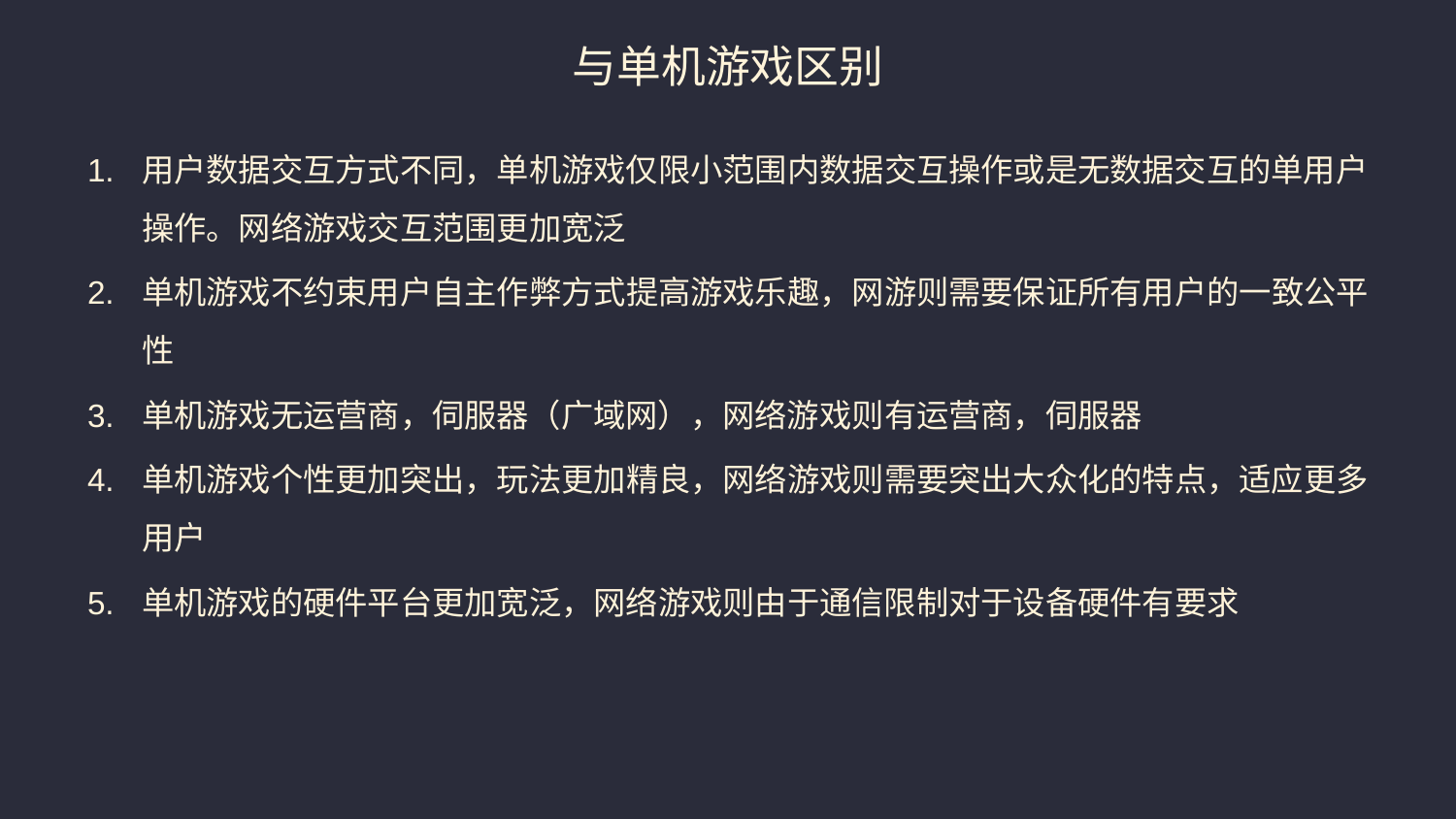

# 与单机游戏区别
用户数据交互方式不同，单机游戏仅限小范围内数据交互操作或是无数据交互的单用户操作。网络游戏交互范围更加宽泛
单机游戏不约束用户自主作弊方式提高游戏乐趣，网游则需要保证所有用户的一致公平性
单机游戏无运营商，伺服器（广域网），网络游戏则有运营商，伺服器
单机游戏个性更加突出，玩法更加精良，网络游戏则需要突出大众化的特点，适应更多用户
单机游戏的硬件平台更加宽泛，网络游戏则由于通信限制对于设备硬件有要求